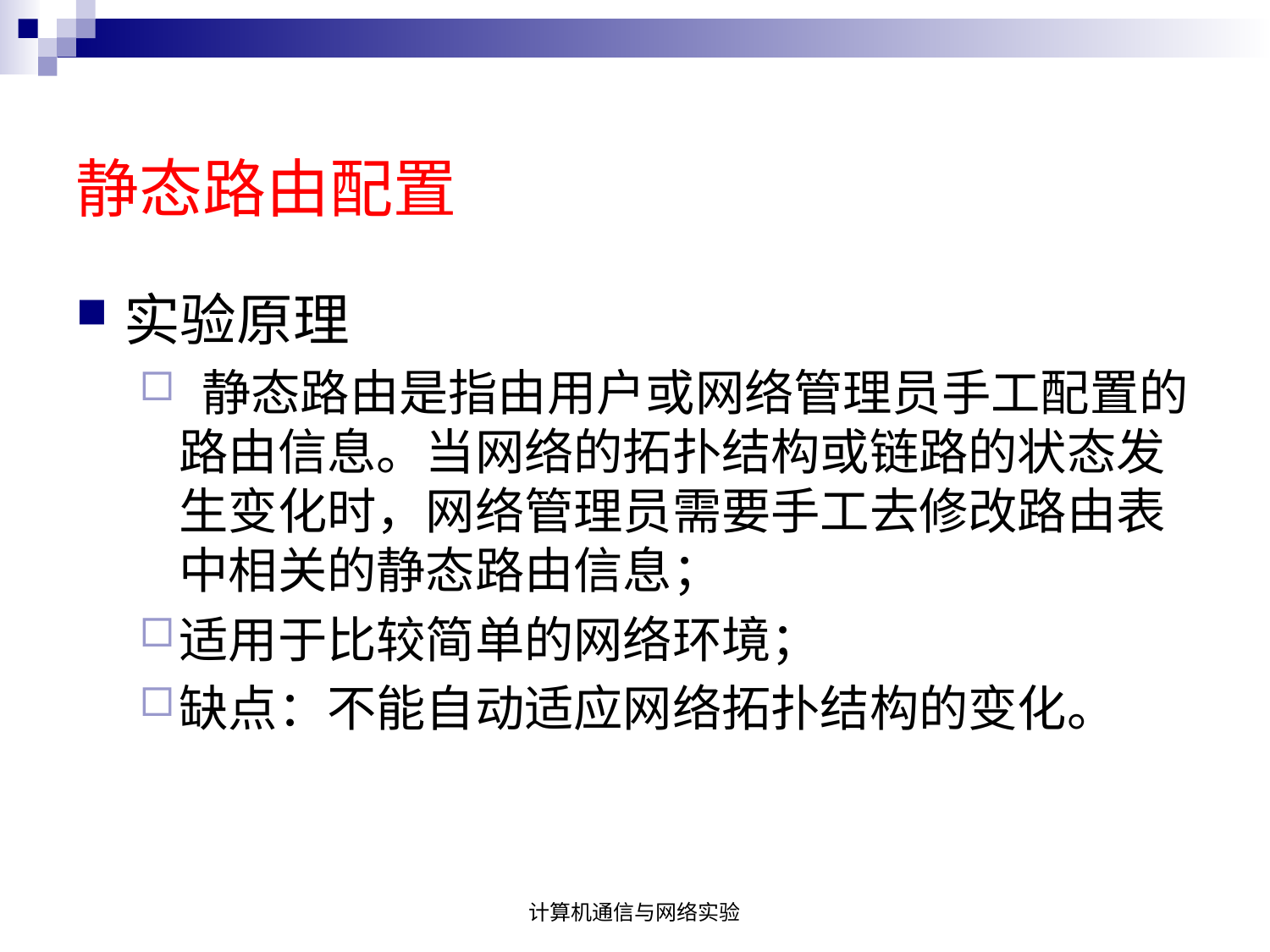

# 静态路由配置
实验原理
 静态路由是指由用户或网络管理员手工配置的路由信息。当网络的拓扑结构或链路的状态发生变化时，网络管理员需要手工去修改路由表中相关的静态路由信息；
适用于比较简单的网络环境；
缺点：不能自动适应网络拓扑结构的变化。
计算机通信与网络实验